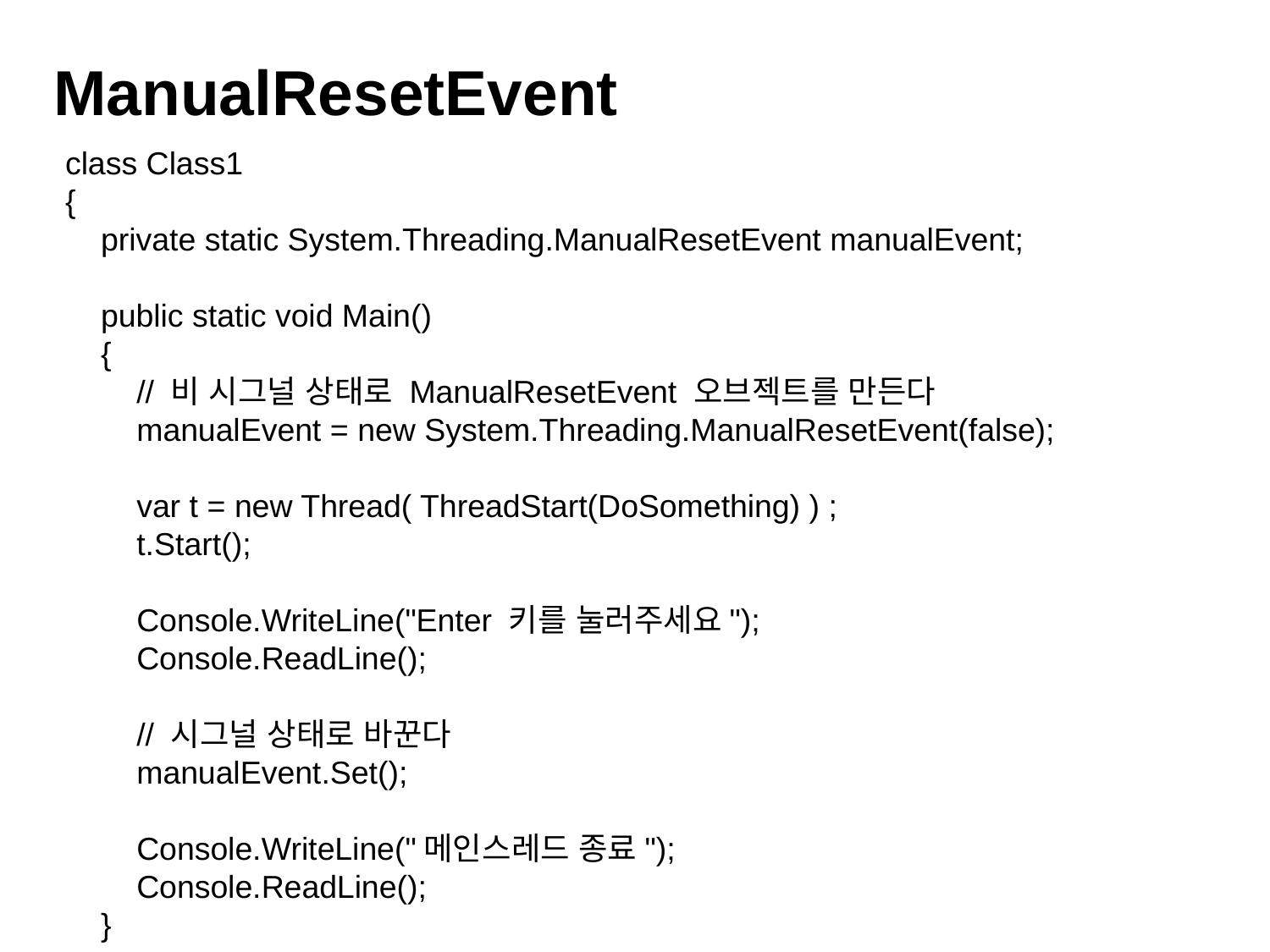

ManualResetEvent
class Class1
{
    private static System.Threading.ManualResetEvent manualEvent;

    public static void Main()
    {
        // 비 시그널 상태로 ManualResetEvent 오브젝트를 만든다
        manualEvent = new System.Threading.ManualResetEvent(false);

        var t = new Thread( ThreadStart(DoSomething) ) ;
        t.Start();

        Console.WriteLine("Enter 키를 눌러주세요");
        Console.ReadLine();

        // 시그널 상태로 바꾼다
        manualEvent.Set();

        Console.WriteLine("메인스레드 종료");
        Console.ReadLine();
    }